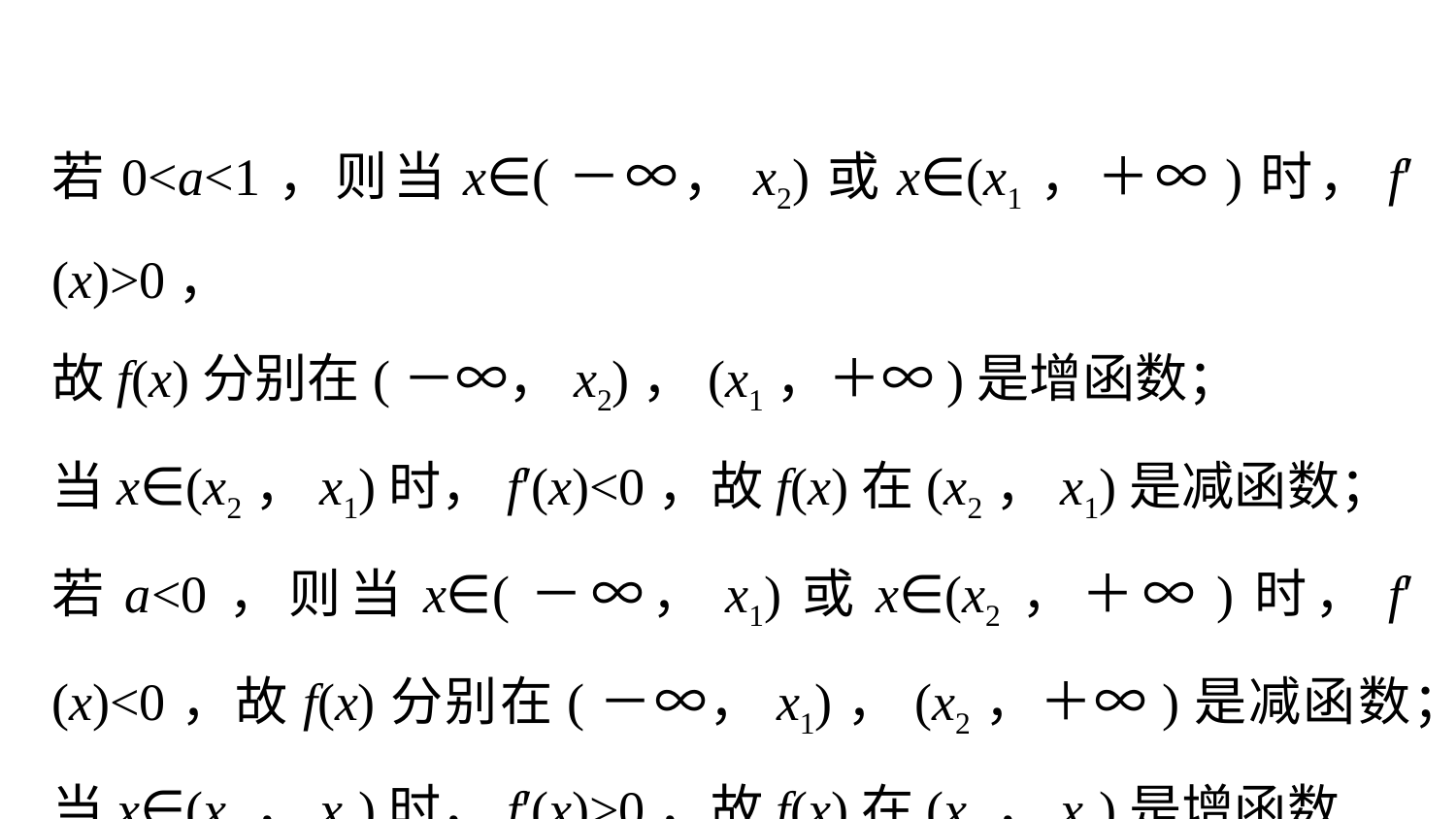

若0<a<1，则当x∈(－∞，x2)或x∈(x1，＋∞)时，f′(x)>0，
故f(x)分别在(－∞，x2)，(x1，＋∞)是增函数；
当x∈(x2，x1)时，f′(x)<0，故f(x)在(x2，x1)是减函数；
若a<0，则当x∈(－∞，x1)或x∈(x2，＋∞)时，f′(x)<0，故f(x)分别在(－∞，x1)，(x2，＋∞)是减函数；
当x∈(x1，x2)时，f′(x)>0，故f(x)在(x1，x2)是增函数.